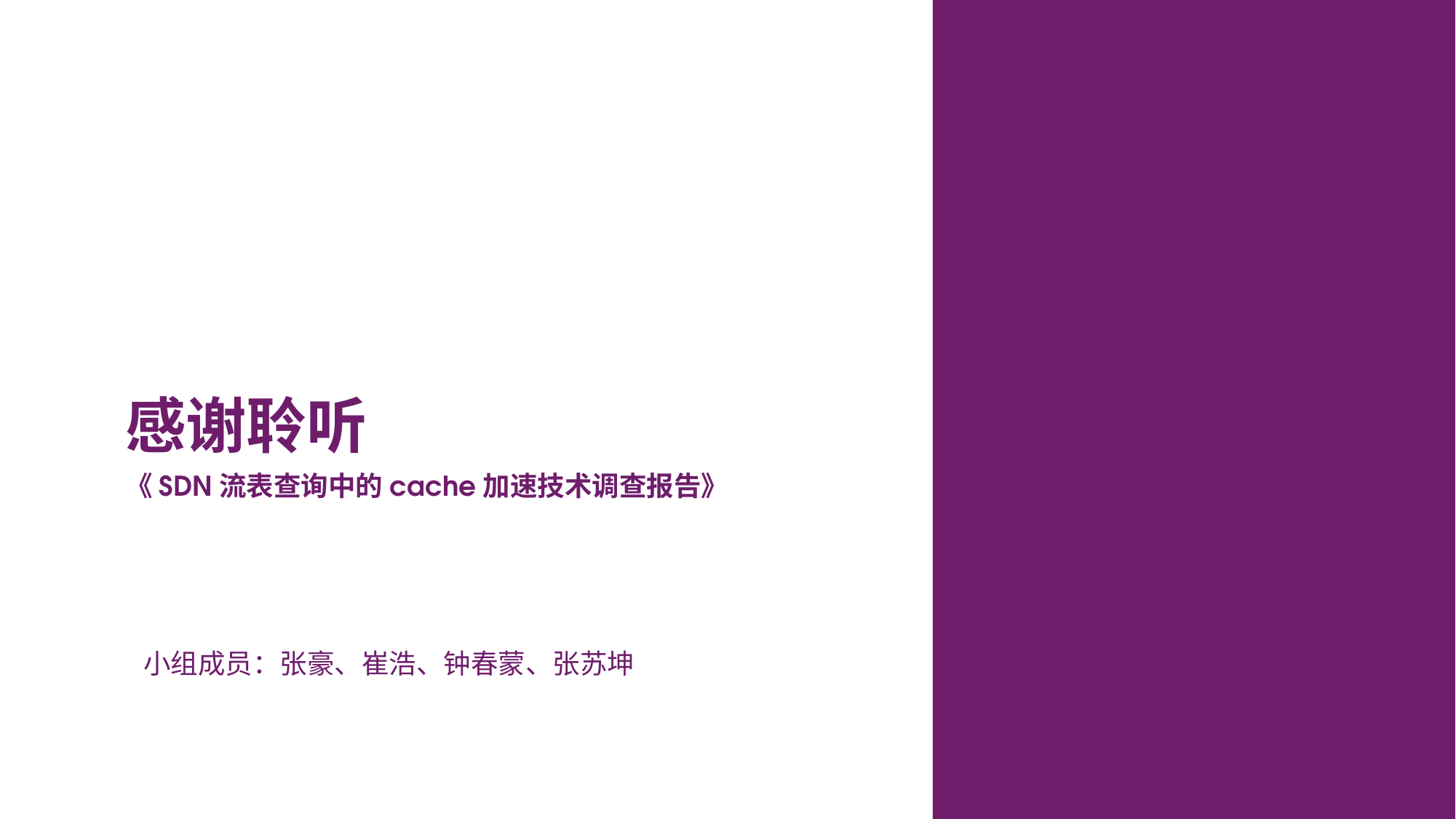

感谢聆听
《SDN流表查询中的cache加速技术调查报告》
小组成员：张豪、崔浩、钟春蒙、张苏坤